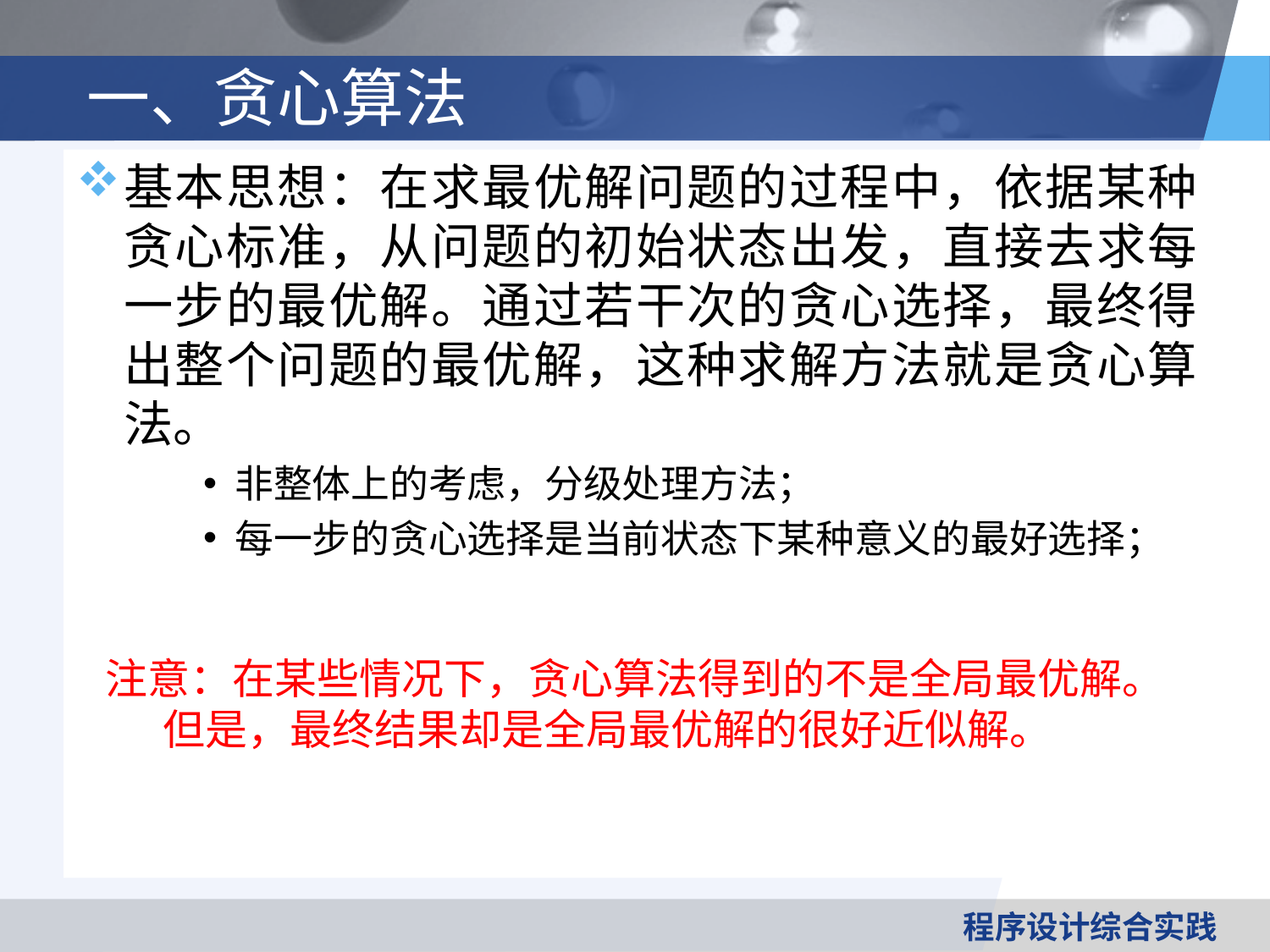

# 一、贪心算法
基本思想：在求最优解问题的过程中，依据某种贪心标准，从问题的初始状态出发，直接去求每一步的最优解。通过若干次的贪心选择，最终得出整个问题的最优解，这种求解方法就是贪心算法。
非整体上的考虑，分级处理方法；
每一步的贪心选择是当前状态下某种意义的最好选择；

  注意：在某些情况下，贪心算法得到的不是全局最优解。
        但是，最终结果却是全局最优解的很好近似解。